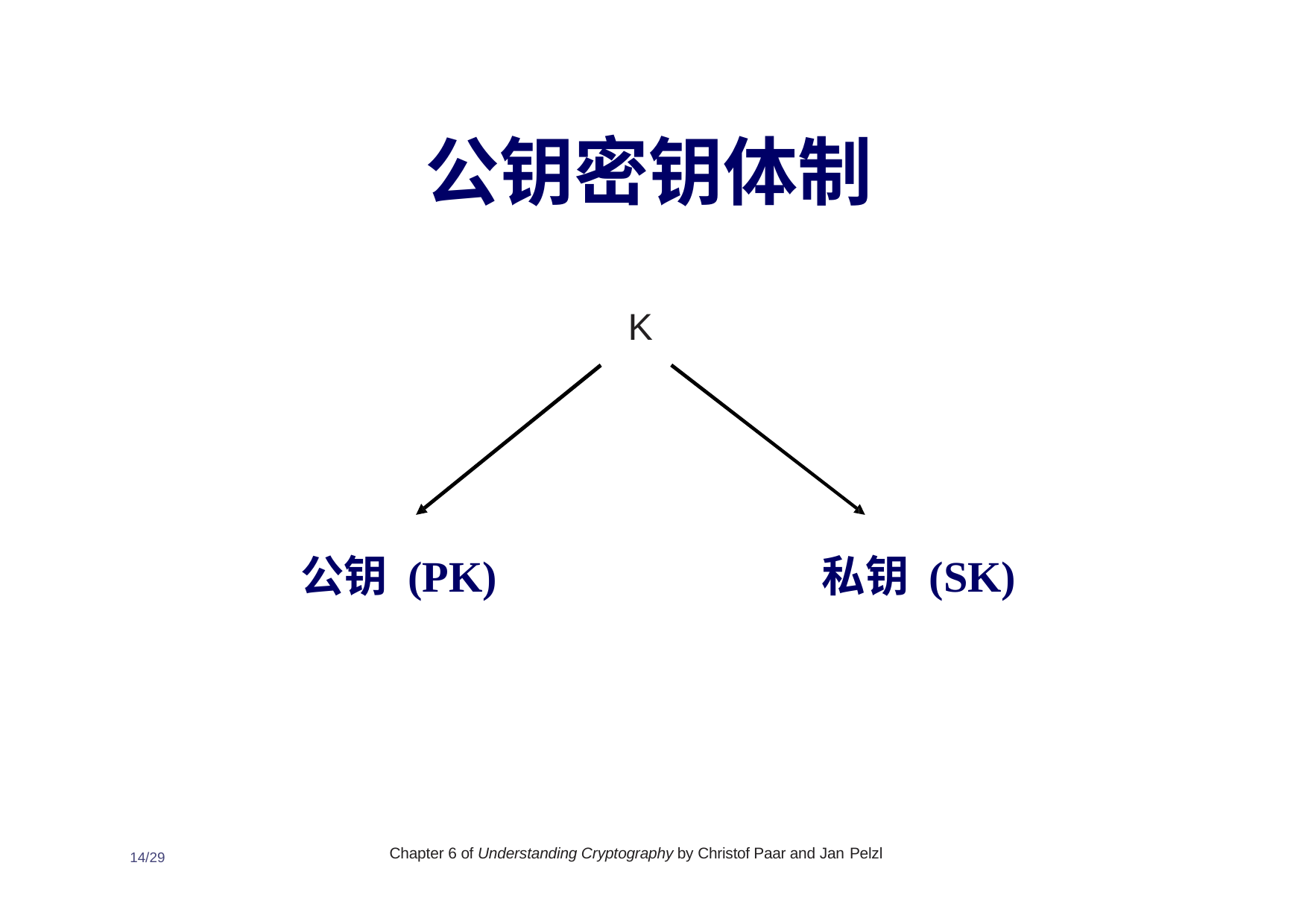

公钥密钥体制
K

公钥 (PK)
私钥 (SK)
Chapter 6 of Understanding Cryptography by Christof Paar and Jan Pelzl
14/29